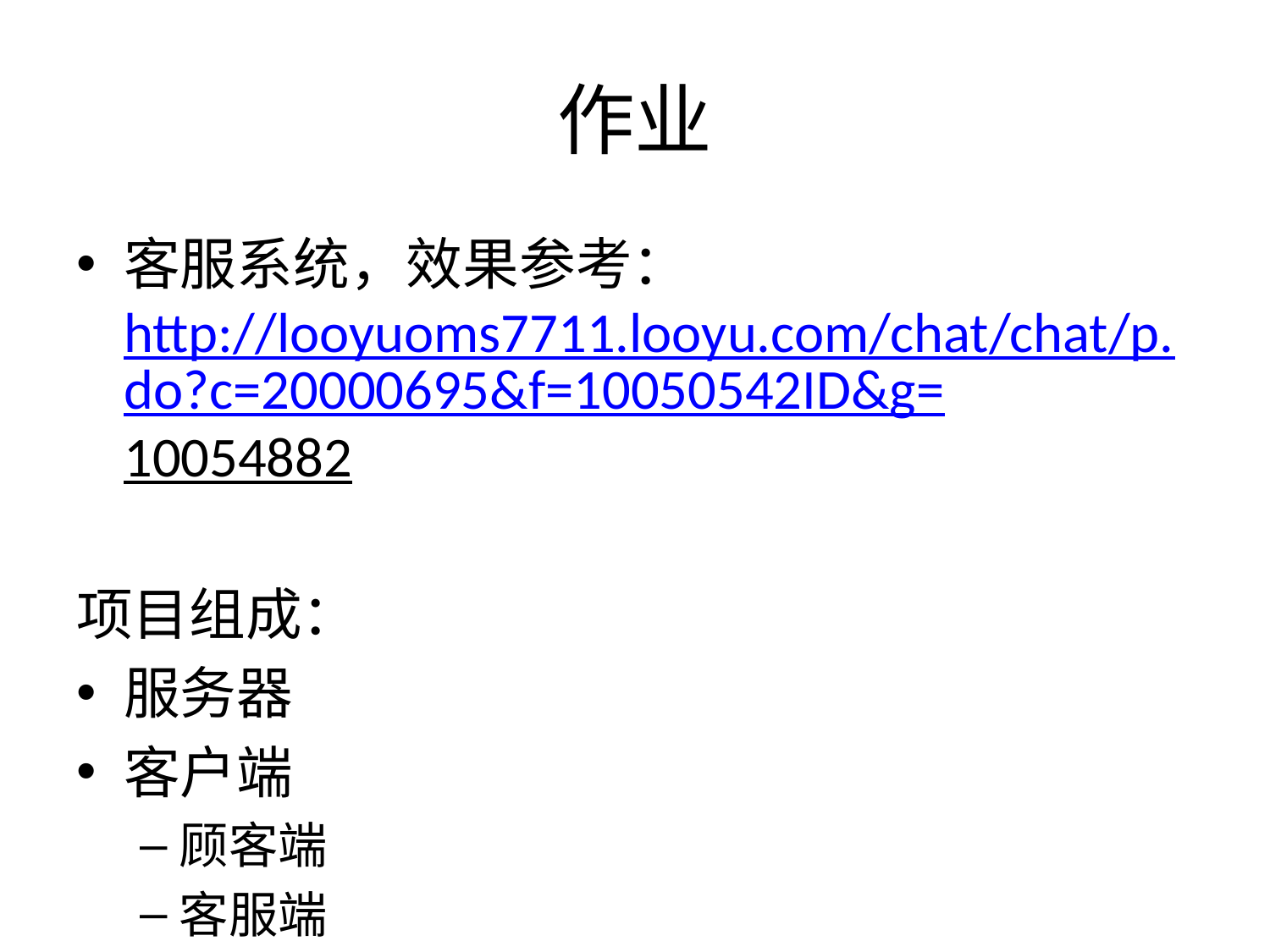

# 作业
客服系统，效果参考：http://looyuoms7711.looyu.com/chat/chat/p.do?c=20000695&f=10050542ID&g=10054882

项目组成：
服务器
客户端
顾客端
客服端